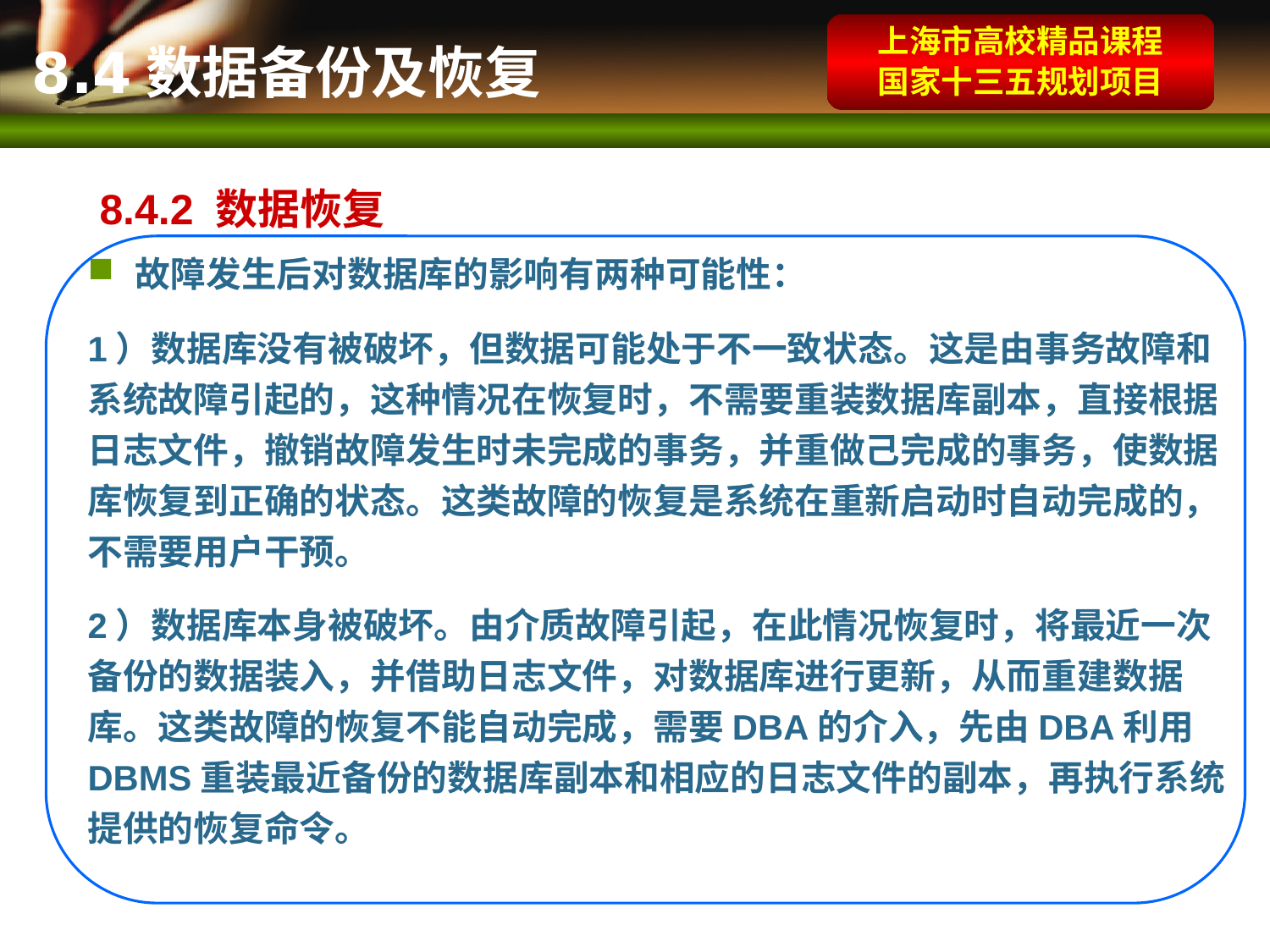

上海市高校精品课程
国家十三五规划项目
 8.4数据备份及恢复
 8.4.2 数据恢复
故障发生后对数据库的影响有两种可能性：
1）数据库没有被破坏，但数据可能处于不一致状态。这是由事务故障和系统故障引起的，这种情况在恢复时，不需要重装数据库副本，直接根据日志文件，撤销故障发生时未完成的事务，并重做己完成的事务，使数据库恢复到正确的状态。这类故障的恢复是系统在重新启动时自动完成的，不需要用户干预。
2）数据库本身被破坏。由介质故障引起，在此情况恢复时，将最近一次备份的数据装入，并借助日志文件，对数据库进行更新，从而重建数据库。这类故障的恢复不能自动完成，需要DBA的介入，先由DBA利用DBMS重装最近备份的数据库副本和相应的日志文件的副本，再执行系统提供的恢复命令。